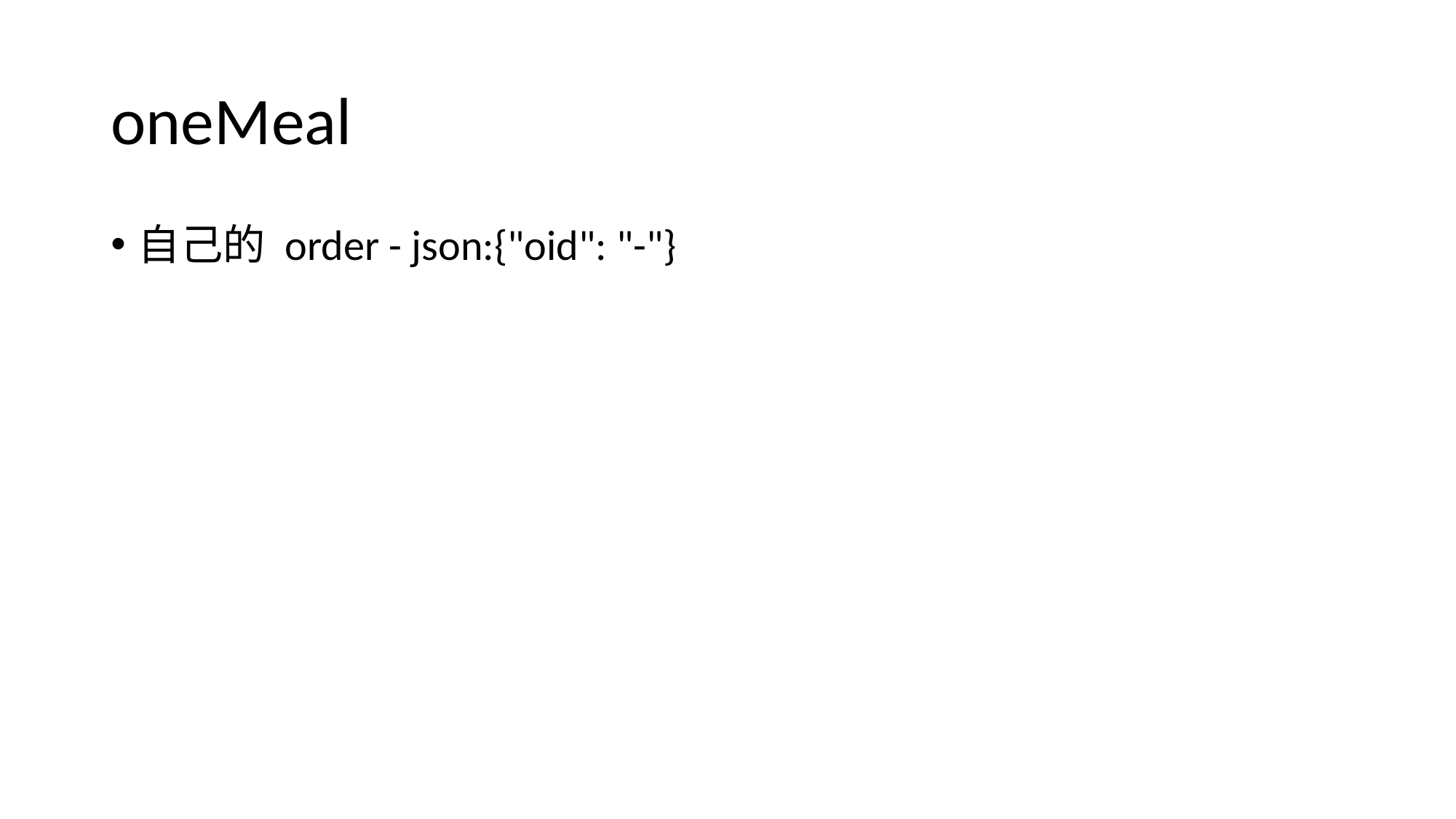

# oneMeal
自己的 order - json:{"oid": "-"}